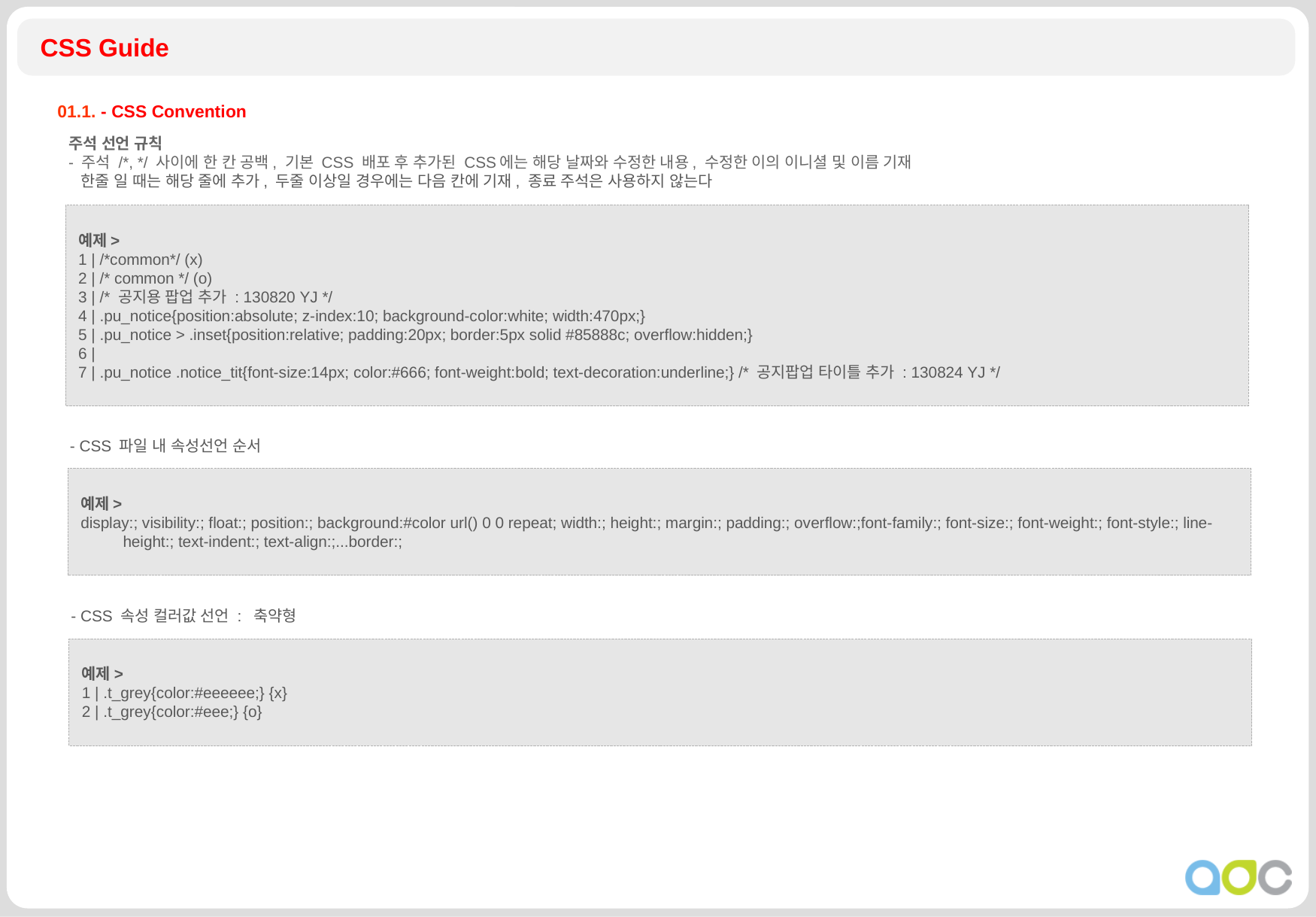

CSS Guide
01.1. - CSS Convention
주석 선언 규칙
- 주석 /*, */ 사이에 한 칸 공백, 기본 CSS 배포 후 추가된 CSS에는 해당 날짜와 수정한 내용, 수정한 이의 이니셜 및 이름 기재
  한줄 일 때는 해당 줄에 추가, 두줄 이상일 경우에는 다음 칸에 기재, 종료 주석은 사용하지 않는다

예제>
1 | /*common*/ (x)
2 | /* common */ (o)
3 | /* 공지용 팝업 추가 : 130820 YJ */
4 | .pu_notice{position:absolute; z-index:10; background-color:white; width:470px;}
5 | .pu_notice > .inset{position:relative; padding:20px; border:5px solid #85888c; overflow:hidden;}
6 |
7 | .pu_notice .notice_tit{font-size:14px; color:#666; font-weight:bold; text-decoration:underline;} /* 공지팝업 타이틀 추가 : 130824 YJ */

- CSS 파일 내 속성선언 순서

예제>
display:; visibility:; float:; position:; background:#color url() 0 0 repeat; width:; height:; margin:; padding:; overflow:;font-family:; font-size:; font-weight:; font-style:; line-height:; text-indent:; text-align:;...border:;

- CSS 속성 컬러값 선언 :  축약형

예제>
1 | .t_grey{color:#eeeeee;} {x}
2 | .t_grey{color:#eee;} {o}